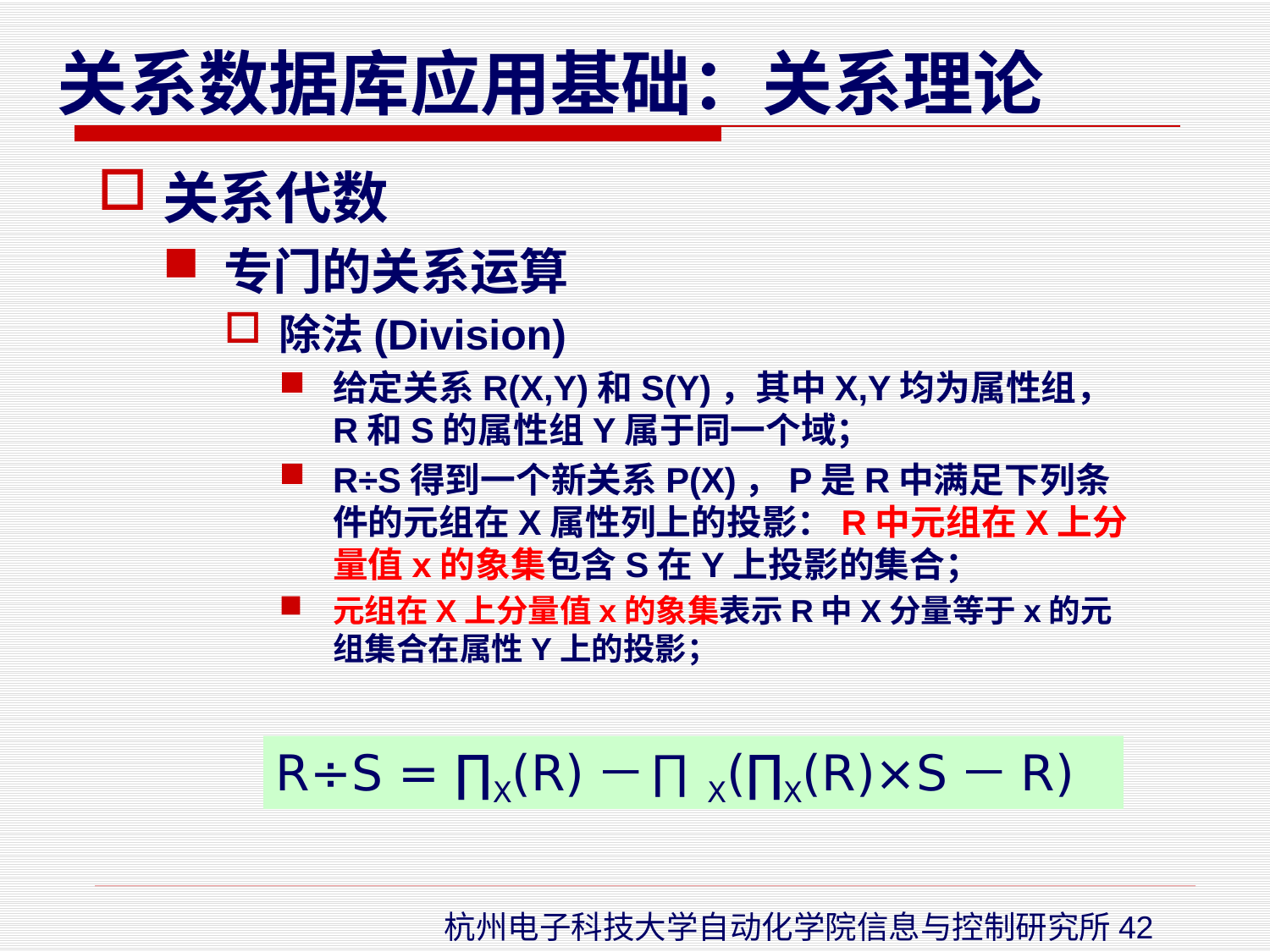

关系代数
专门的关系运算
除法(Division)
给定关系R(X,Y)和S(Y)，其中X,Y均为属性组，R和S的属性组Y属于同一个域；
R÷S得到一个新关系P(X)，P是R中满足下列条件的元组在X属性列上的投影：R中元组在X上分量值x的象集包含S在Y上投影的集合；
元组在X上分量值x的象集表示R中X分量等于x的元组集合在属性Y上的投影；
R÷S = ∏X(R)－∏X(∏X(R)×S－R)